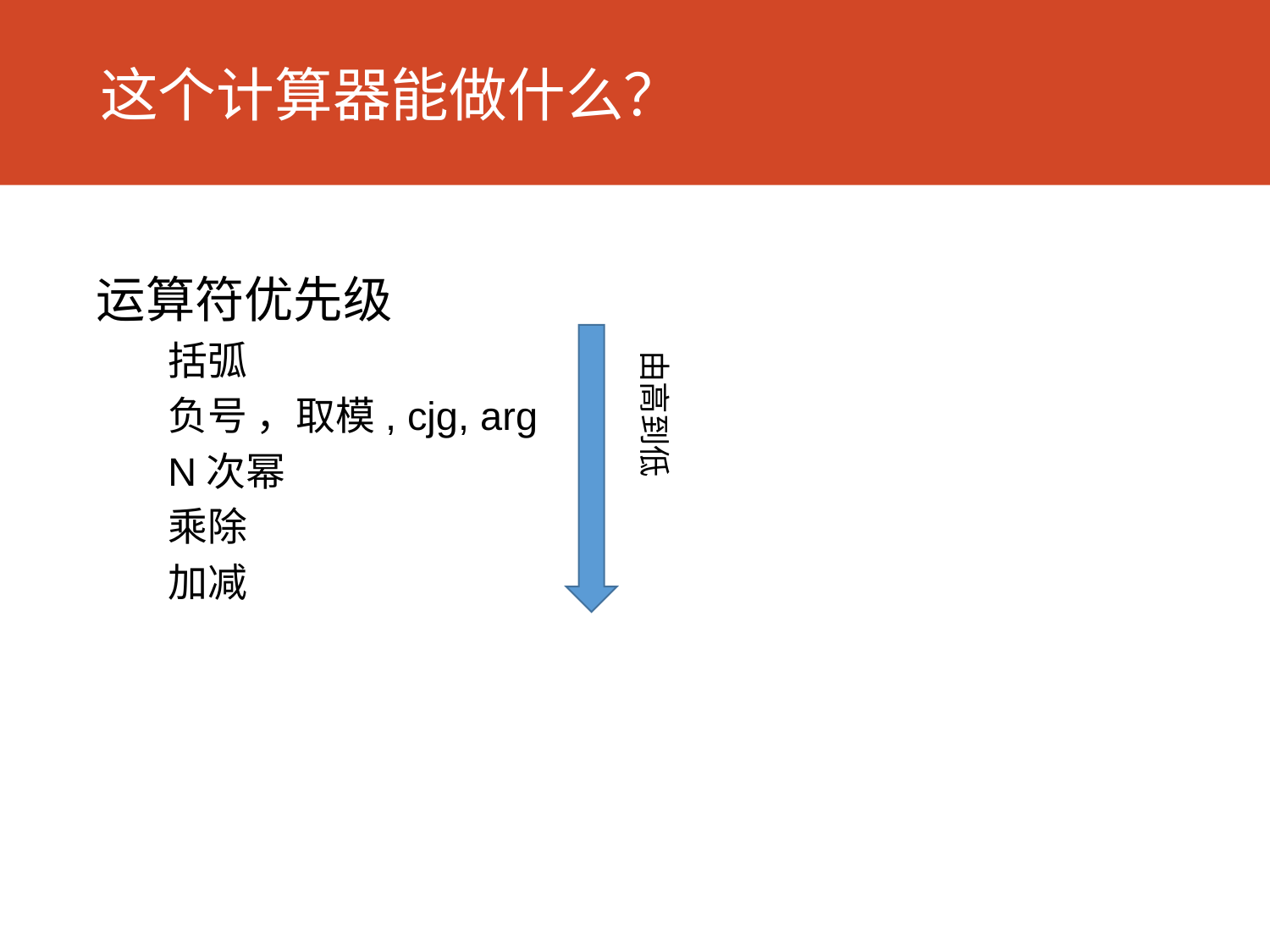

# 这个计算器能做什么？
运算符优先级
括弧
负号 ，取模, cjg, arg
N次幂
乘除
加减

由高到低